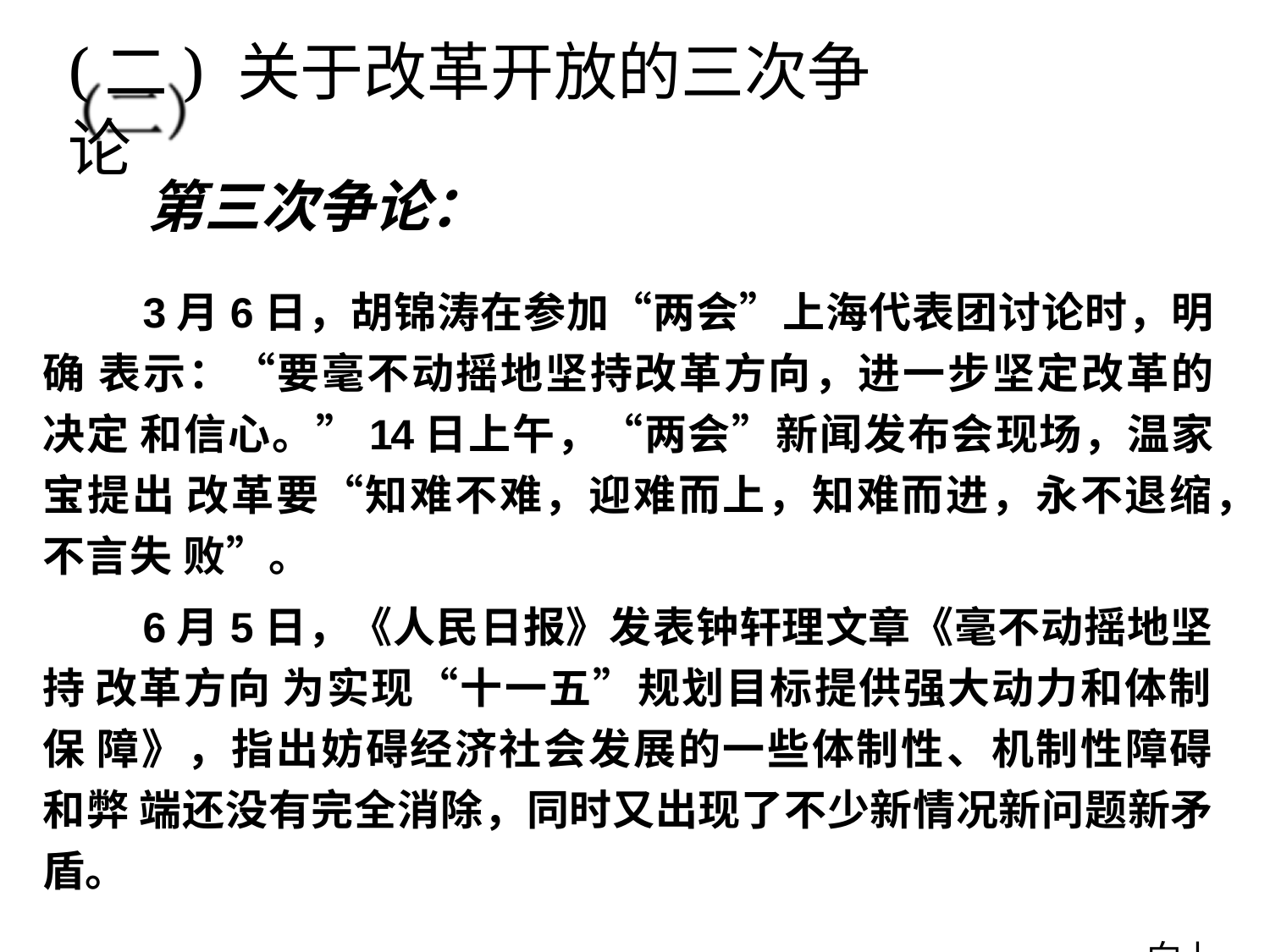

# (二) 关于改革开放的三次争论
第三次争论：
3月6日，胡锦涛在参加“两会”上海代表团讨论时，明确 表示：“要毫不动摇地坚持改革方向，进一步坚定改革的决定 和信心。”14日上午，“两会”新闻发布会现场，温家宝提出 改革要“知难不难，迎难而上，知难而进，永不退缩，不言失 败”。
6月5日，《人民日报》发表钟轩理文章《毫不动摇地坚持 改革方向 为实现“十一五”规划目标提供强大动力和体制保 障》，指出妨碍经济社会发展的一些体制性、机制性障碍和弊 端还没有完全消除，同时又出现了不少新情况新问题新矛盾。

向上